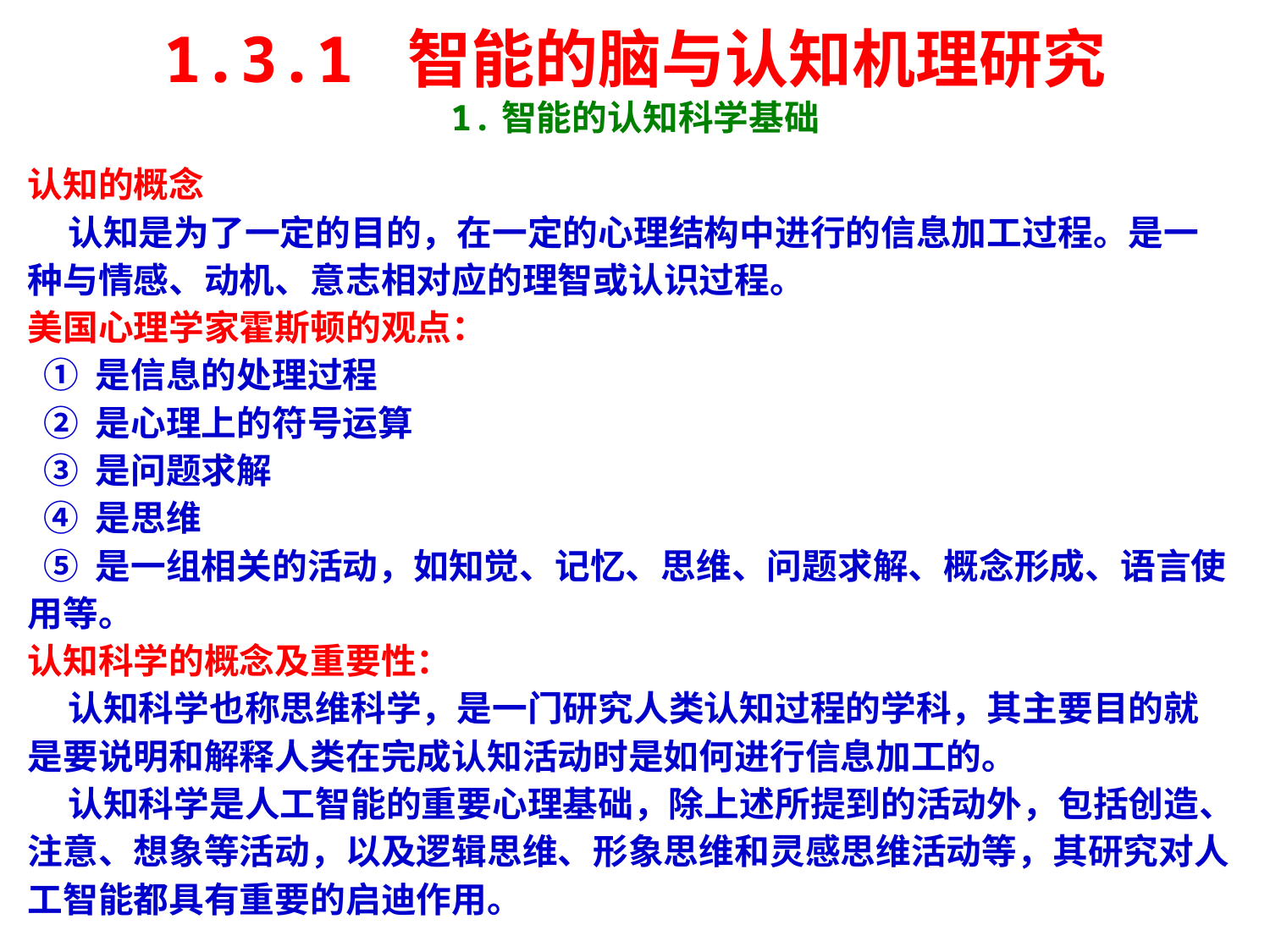

# 1.3.1 智能的脑与认知机理研究 1.智能的认知科学基础
认知的概念
    认知是为了一定的目的，在一定的心理结构中进行的信息加工过程。是一种与情感、动机、意志相对应的理智或认识过程。
美国心理学家霍斯顿的观点：
  ① 是信息的处理过程
  ② 是心理上的符号运算
  ③ 是问题求解
  ④ 是思维
  ⑤ 是一组相关的活动，如知觉、记忆、思维、问题求解、概念形成、语言使用等。
认知科学的概念及重要性：
    认知科学也称思维科学，是一门研究人类认知过程的学科，其主要目的就是要说明和解释人类在完成认知活动时是如何进行信息加工的。
    认知科学是人工智能的重要心理基础，除上述所提到的活动外，包括创造、注意、想象等活动，以及逻辑思维、形象思维和灵感思维活动等，其研究对人工智能都具有重要的启迪作用。
26